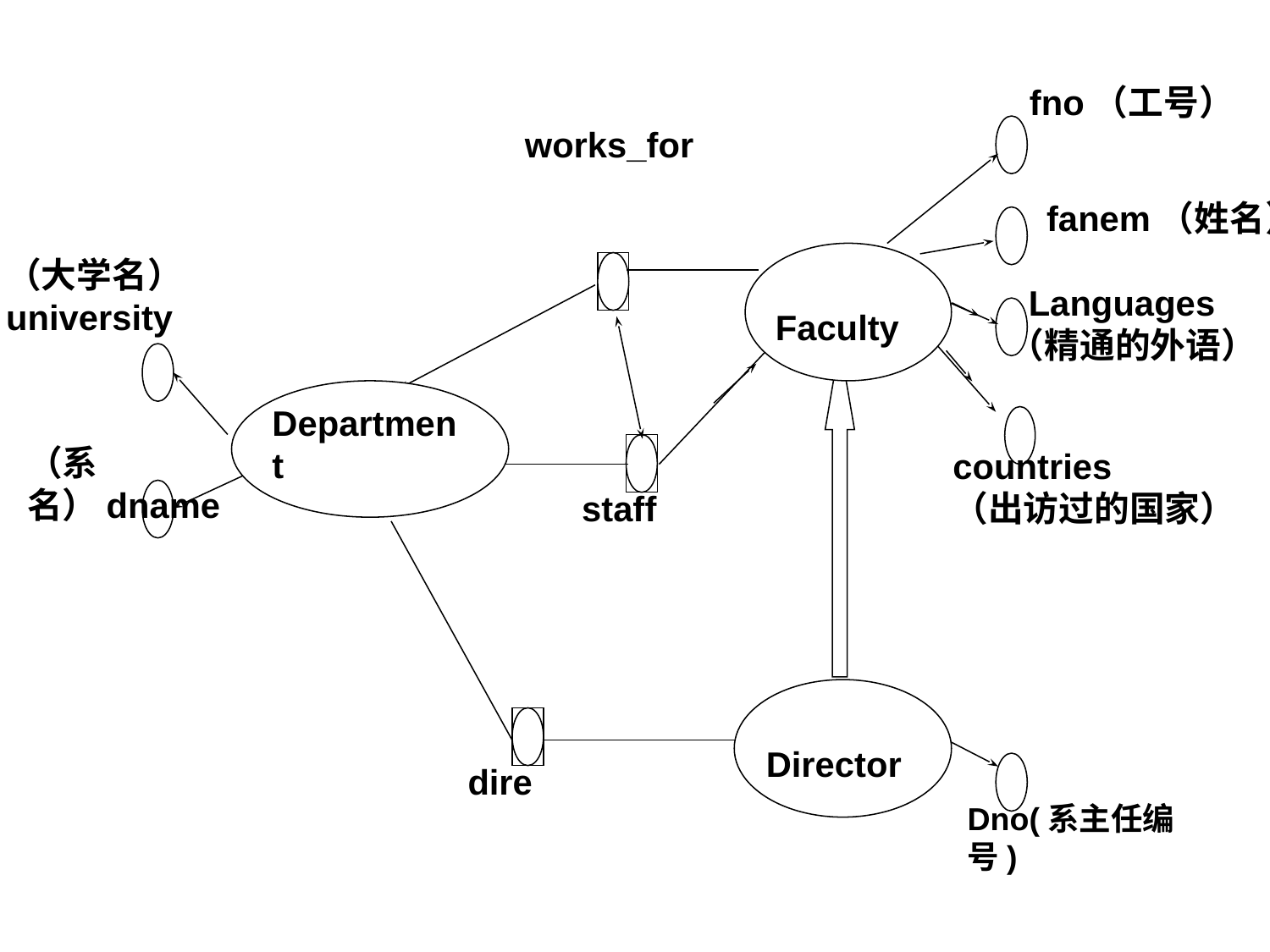

fno（工号）
works_for

fanem（姓名）

Faculty
Department

Director

（大学名）       university
  Languages
（精通的外语）

（系名）dname
countries
（出访过的国家）

staff

dire

Dno(系主任编号)